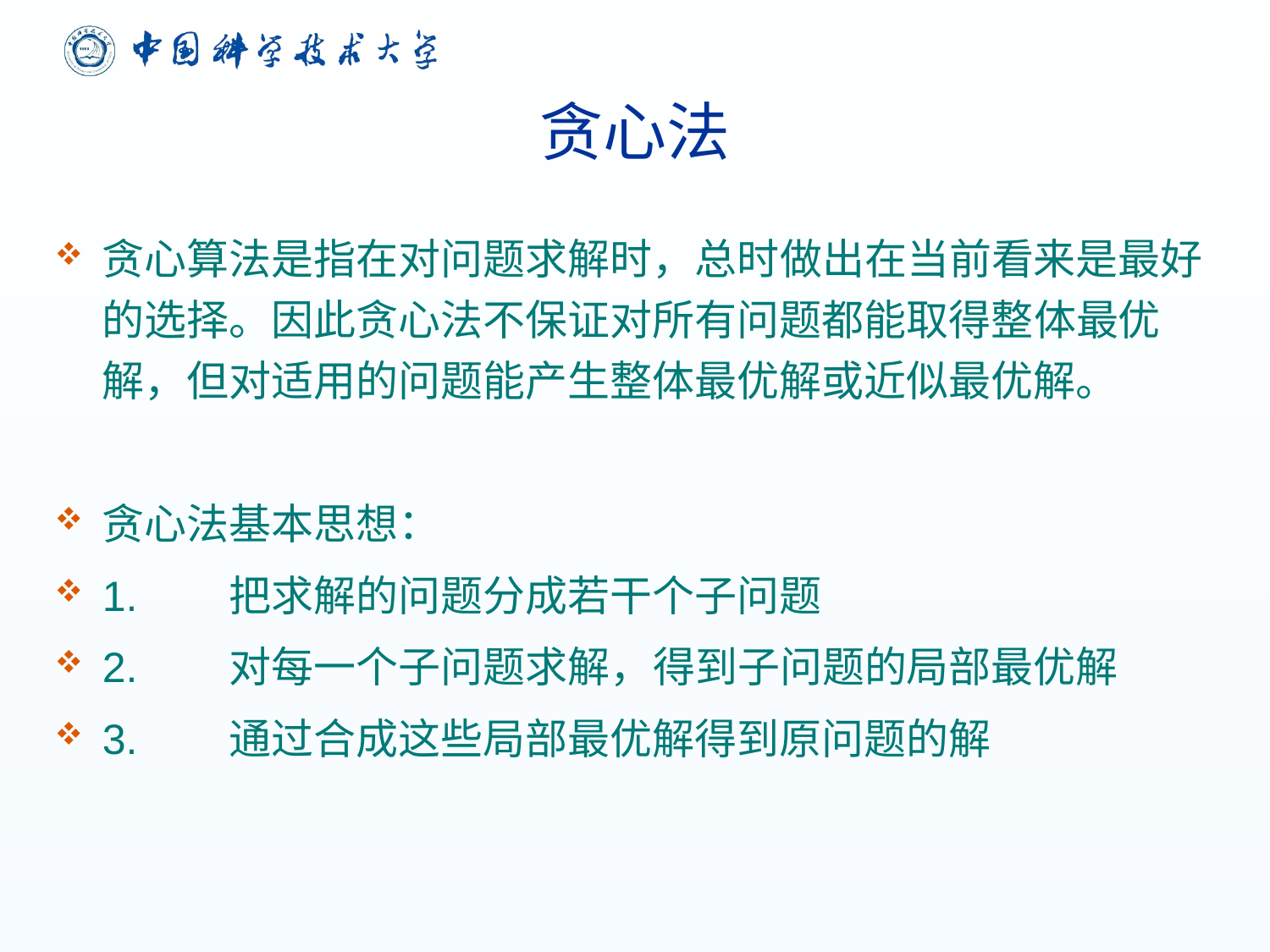

# 贪心法
贪心算法是指在对问题求解时，总时做出在当前看来是最好的选择。因此贪心法不保证对所有问题都能取得整体最优解，但对适用的问题能产生整体最优解或近似最优解。

贪心法基本思想：
1.	把求解的问题分成若干个子问题
2.	对每一个子问题求解，得到子问题的局部最优解
3.	通过合成这些局部最优解得到原问题的解